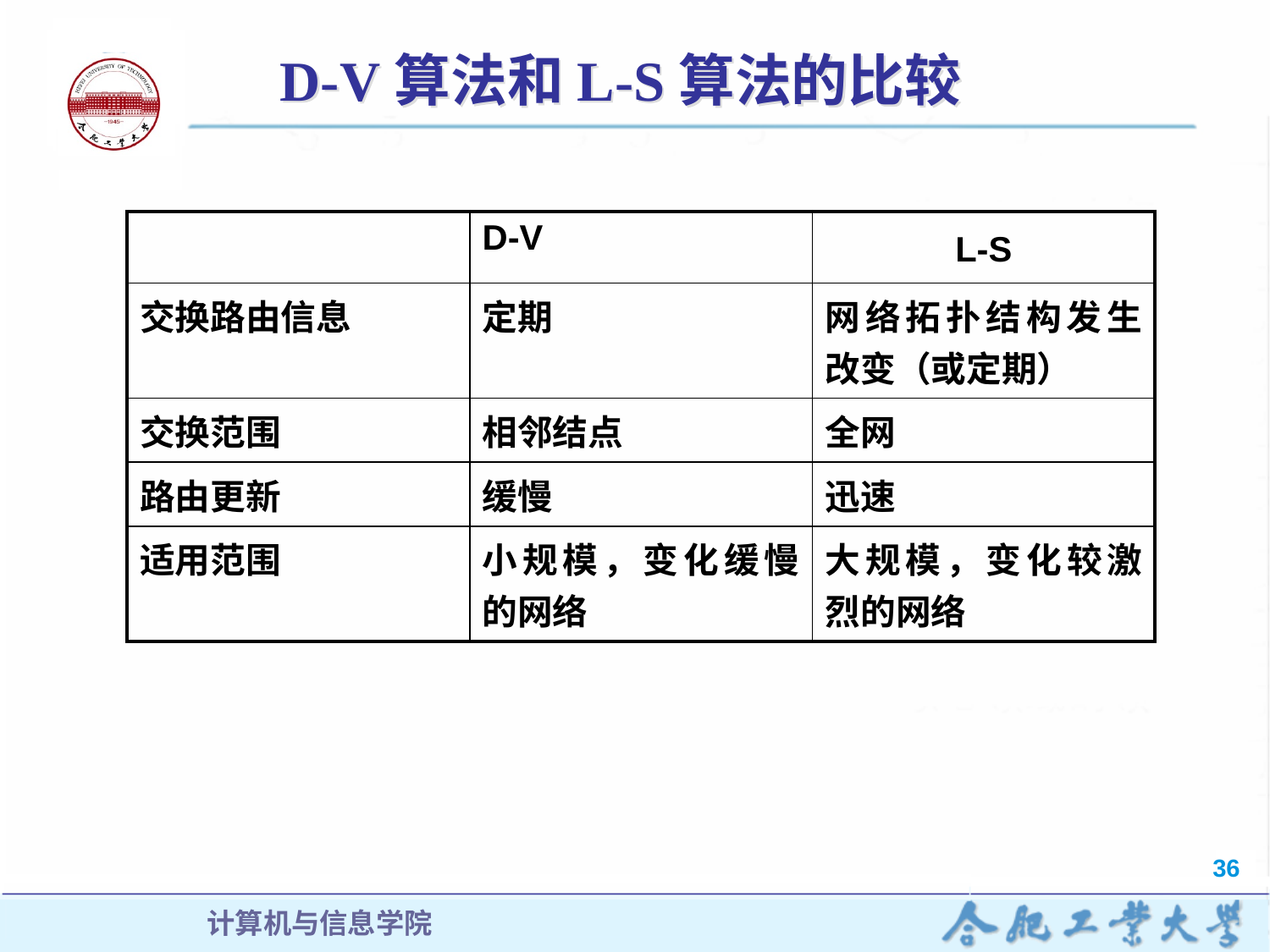

# D-V算法和L-S算法的比较
|  | D-V | L-S |
| --- | --- | --- |
| 交换路由信息 | 定期 | 网络拓扑结构发生改变（或定期） |
| 交换范围 | 相邻结点 | 全网 |
| 路由更新 | 缓慢 | 迅速 |
| 适用范围 | 小规模，变化缓慢的网络 | 大规模，变化较激烈的网络 |